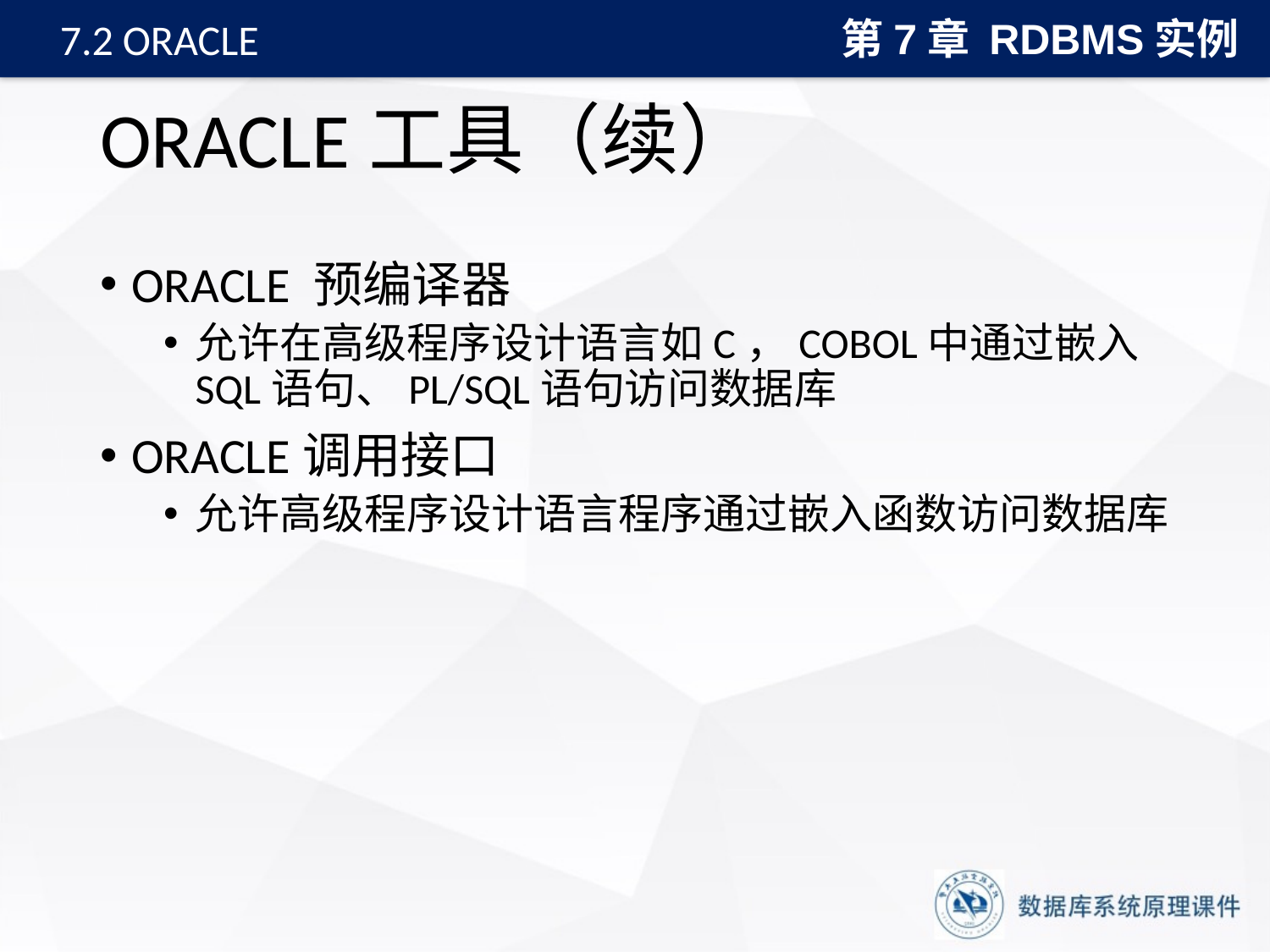

第7章 RDBMS实例
7.2 ORACLE
# ORACLE工具（续）
ORACLE 预编译器
允许在高级程序设计语言如C，COBOL中通过嵌入SQL语句、PL/SQL语句访问数据库
ORACLE调用接口
允许高级程序设计语言程序通过嵌入函数访问数据库